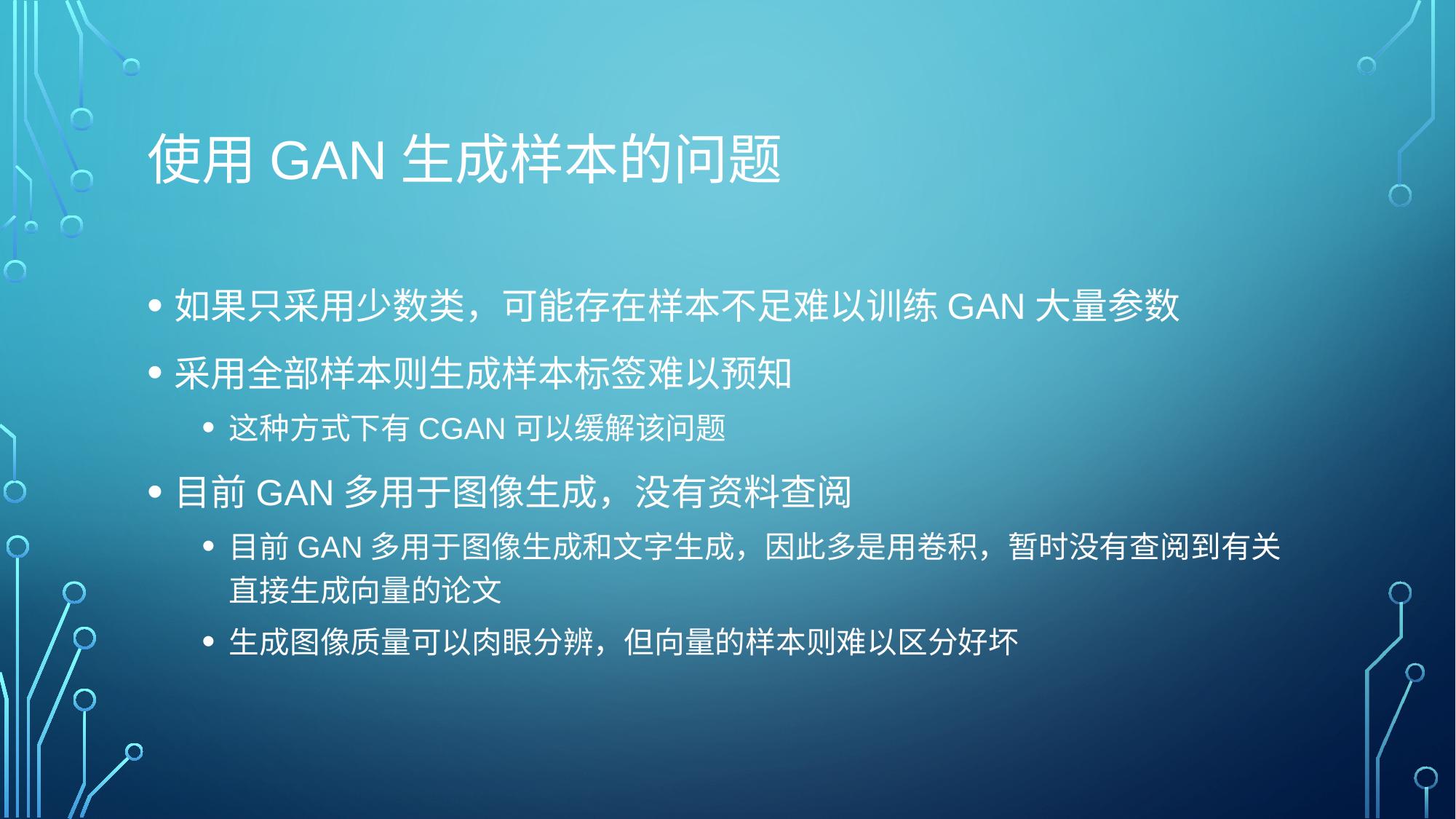

# 使用GAN生成样本的问题
如果只采用少数类，可能存在样本不足难以训练GAN大量参数
采用全部样本则生成样本标签难以预知
这种方式下有CGAN可以缓解该问题
目前GAN多用于图像生成，没有资料查阅
目前GAN多用于图像生成和文字生成，因此多是用卷积，暂时没有查阅到有关直接生成向量的论文
生成图像质量可以肉眼分辨，但向量的样本则难以区分好坏